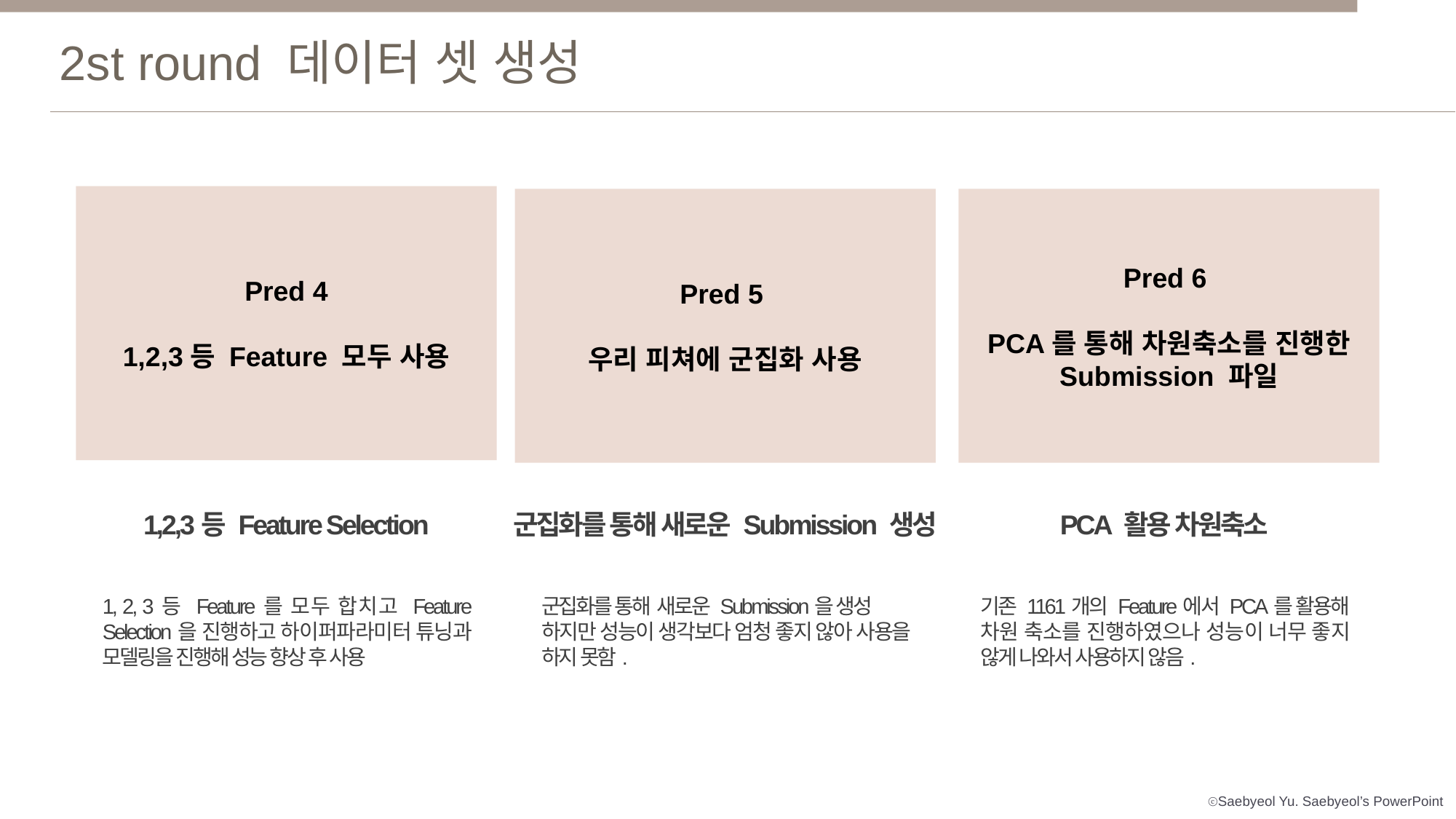

2st round 데이터 셋 생성
Pred 4

1,2,3등 Feature 모두 사용
Pred 5

우리 피쳐에 군집화 사용
Pred 6

PCA를 통해 차원축소를 진행한 Submission 파일
1,2,3등 Feature Selection
군집화를 통해 새로운 Submission 생성
PCA 활용 차원축소
1, 2, 3등 Feature를 모두 합치고 Feature Selection을 진행하고 하이퍼파라미터 튜닝과 모델링을 진행해 성능 향상 후 사용
군집화를 통해  새로운 Submission을 생성
하지만 성능이 생각보다 엄청 좋지 않아 사용을 하지 못함.
기존 1161개의 Feature에서 PCA를 활용해 차원 축소를 진행하였으나 성능이 너무 좋지 않게 나와서 사용하지 않음.